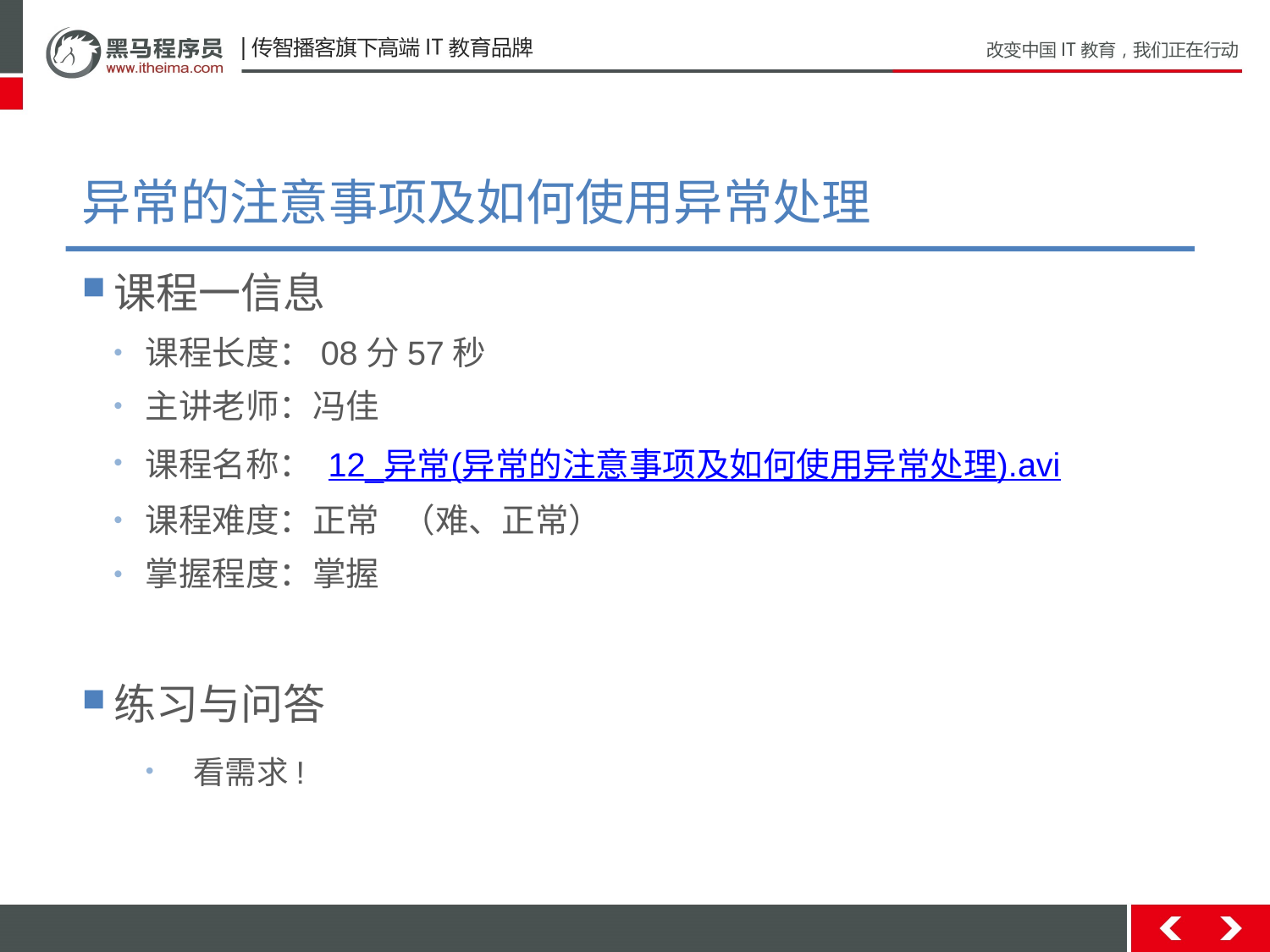

# 异常的注意事项及如何使用异常处理
课程一信息
课程长度：08分57秒
主讲老师：冯佳
课程名称： 12_异常(异常的注意事项及如何使用异常处理).avi
课程难度：正常   （难、正常）
掌握程度：掌握

练习与问答
看需求!